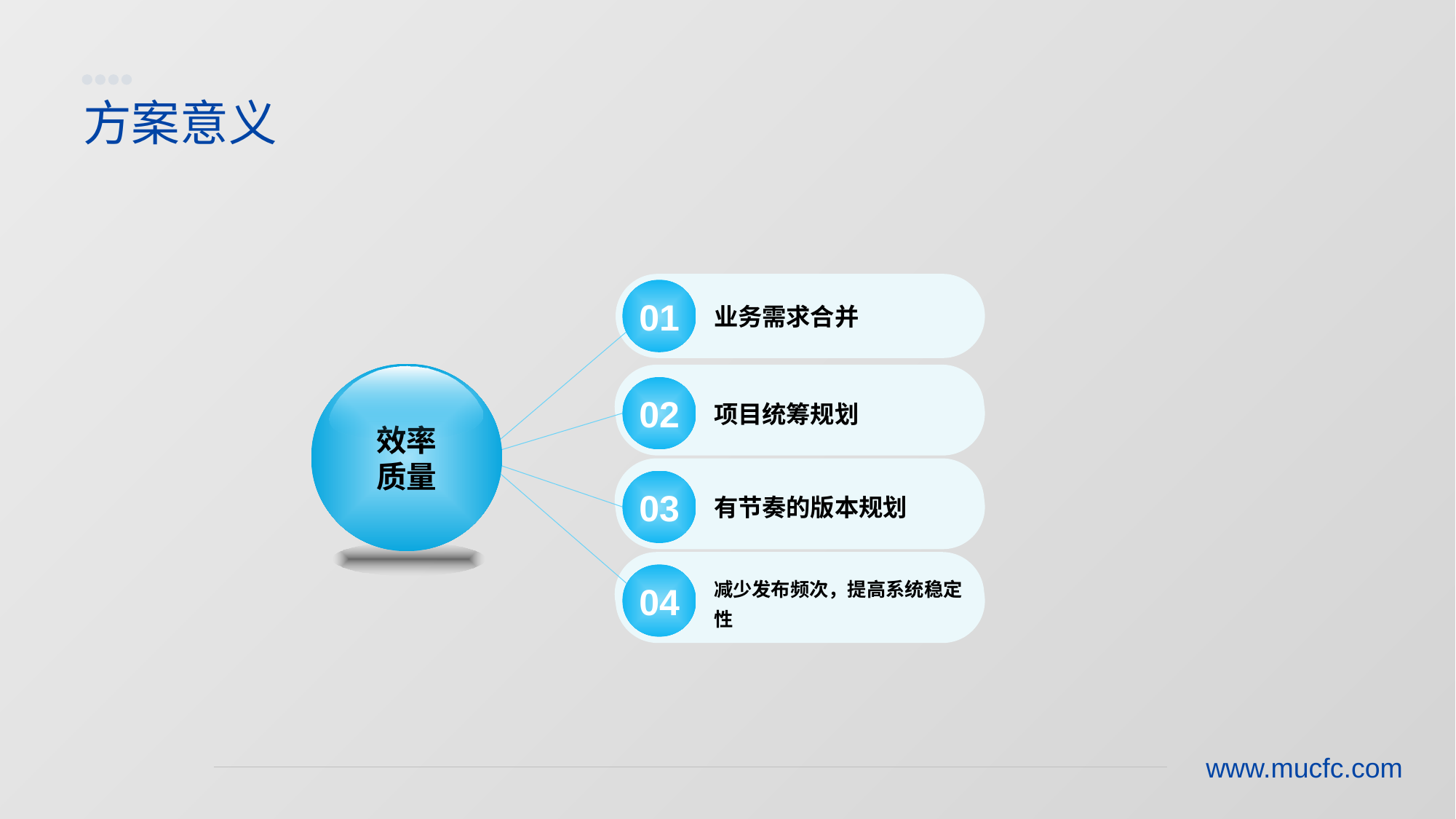

方案意义
业务需求合并
01
效率
质量
Lorem ipsum dolor

项目统筹规划
02
Lorem ipsum dolor
有节奏的版本规划
03

Lorem ipsum dolor
减少发布频次，提高系统稳定性
04